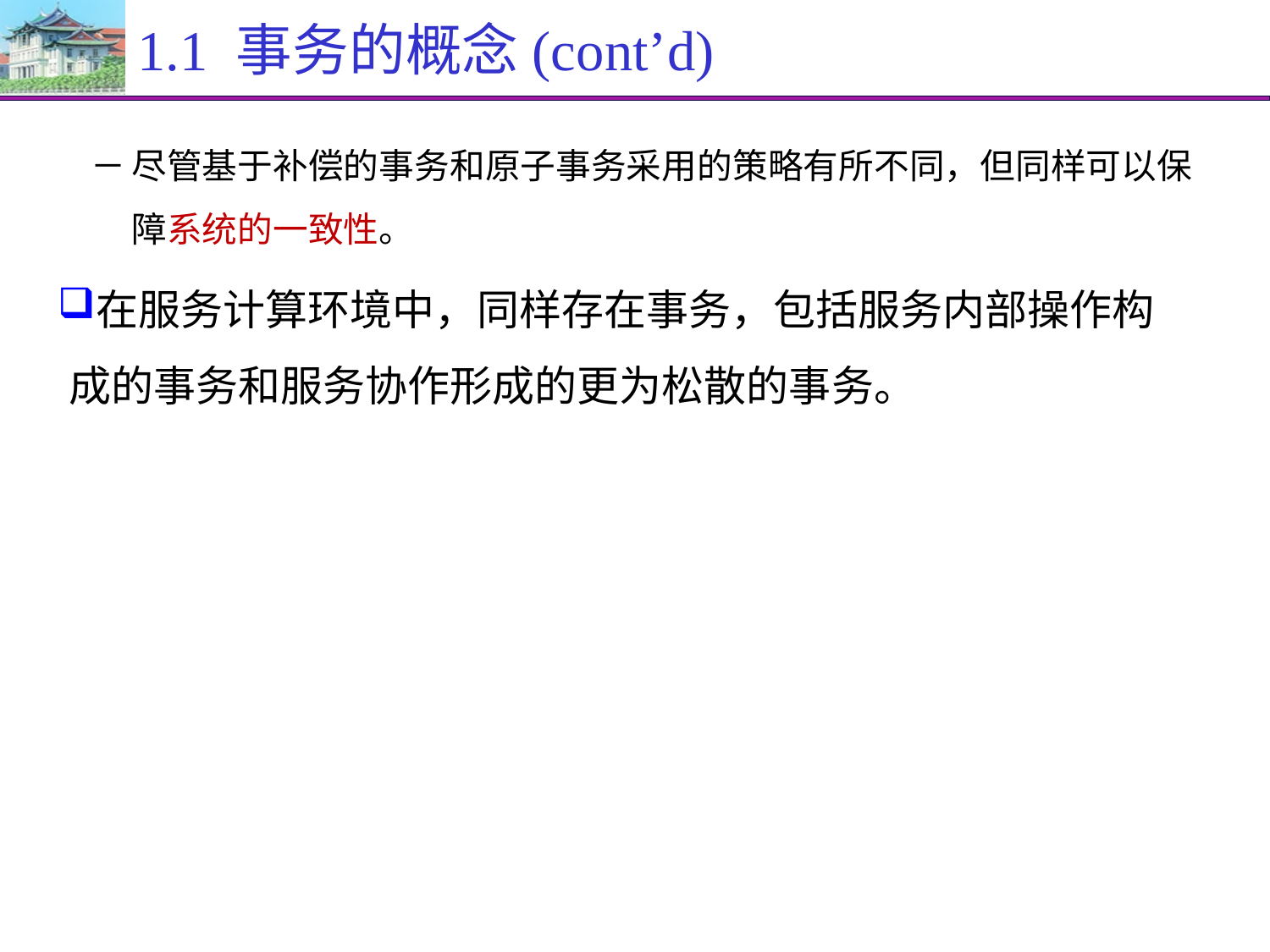

# 1.1 事务的概念(cont’d)
尽管基于补偿的事务和原子事务采用的策略有所不同，但同样可以保障系统的一致性。
在服务计算环境中，同样存在事务，包括服务内部操作构成的事务和服务协作形成的更为松散的事务。